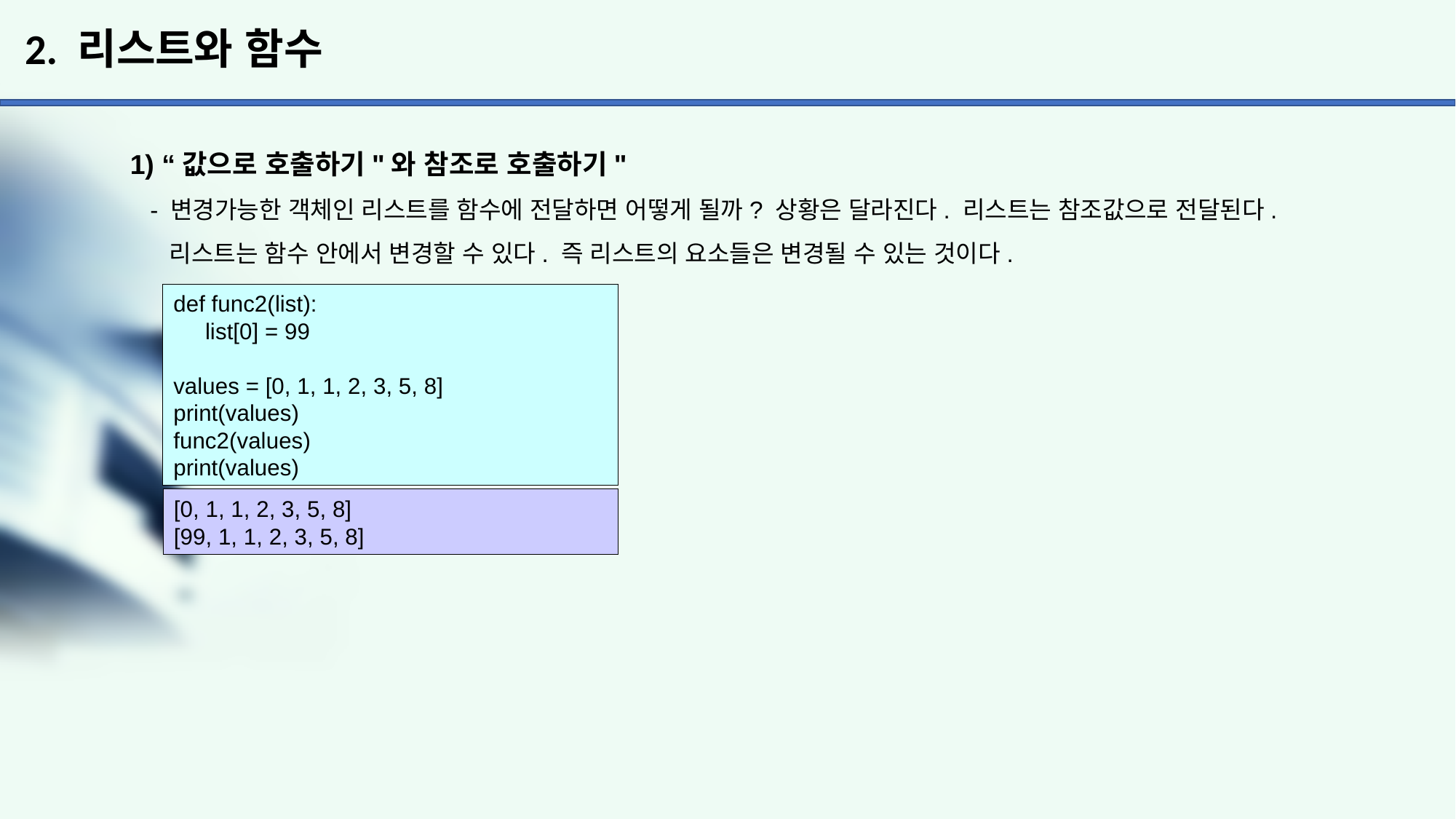

# 2. 리스트와 함수
1) “값으로 호출하기"와 참조로 호출하기"
   - 변경가능한 객체인 리스트를 함수에 전달하면 어떻게 될까? 상황은 달라진다. 리스트는 참조값으로 전달된다.
     리스트는 함수 안에서 변경할 수 있다. 즉 리스트의 요소들은 변경될 수 있는 것이다.
def func2(list):
     list[0] = 99

values = [0, 1, 1, 2, 3, 5, 8]
print(values)
func2(values)
print(values)
[0, 1, 1, 2, 3, 5, 8]
[99, 1, 1, 2, 3, 5, 8]